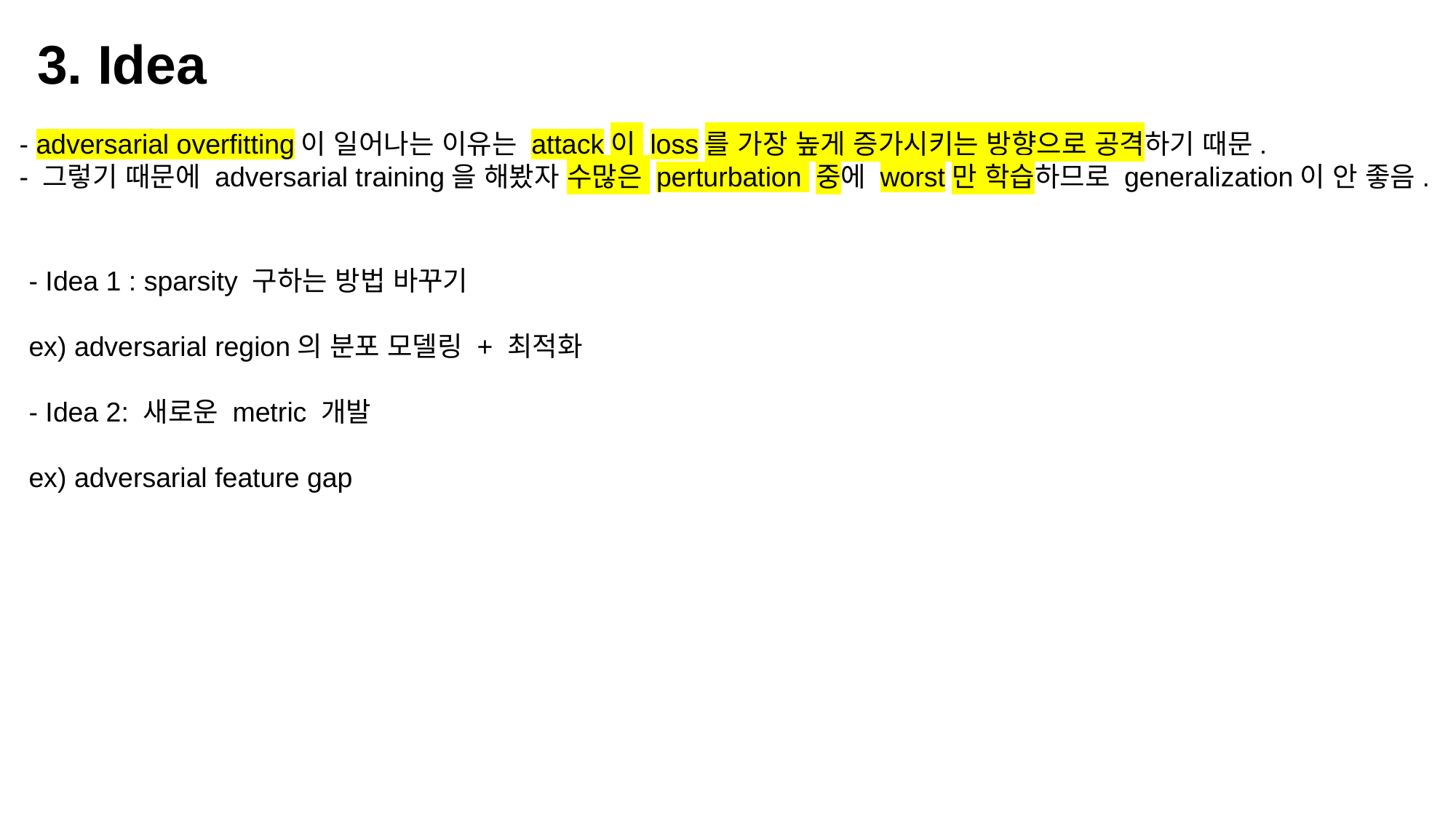

3. Idea
- adversarial overfitting이 일어나는 이유는 attack이 loss를 가장 높게 증가시키는 방향으로 공격하기 때문.
- 그렇기 때문에 adversarial training을 해봤자 수많은 perturbation 중에 worst만 학습하므로 generalization이 안 좋음.
- Idea 1 : sparsity 구하는 방법 바꾸기

ex) adversarial region의 분포 모델링 + 최적화

- Idea 2: 새로운 metric 개발

ex) adversarial feature gap